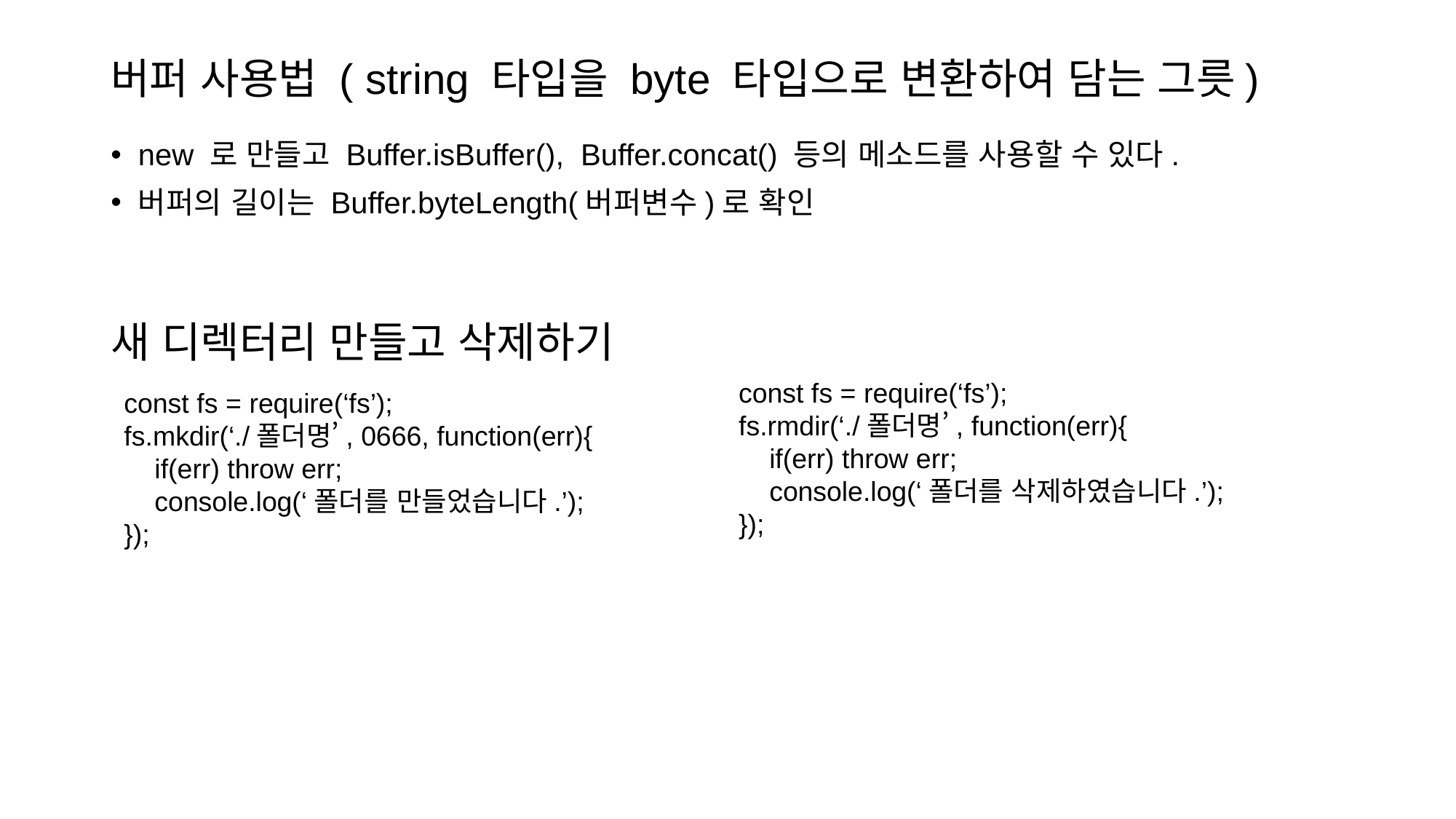

# 버퍼 사용법 ( string 타입을 byte 타입으로 변환하여 담는 그릇)
new 로 만들고 Buffer.isBuffer(),  Buffer.concat() 등의 메소드를 사용할 수 있다.
버퍼의 길이는 Buffer.byteLength(버퍼변수)로 확인

새 디렉터리 만들고 삭제하기
const fs = require(‘fs’);
fs.rmdir(‘./폴더명’, function(err){
    if(err) throw err;
    console.log(‘폴더를 삭제하였습니다.’);
});
const fs = require(‘fs’);
fs.mkdir(‘./폴더명’, 0666, function(err){
    if(err) throw err;
    console.log(‘폴더를 만들었습니다.’);
});